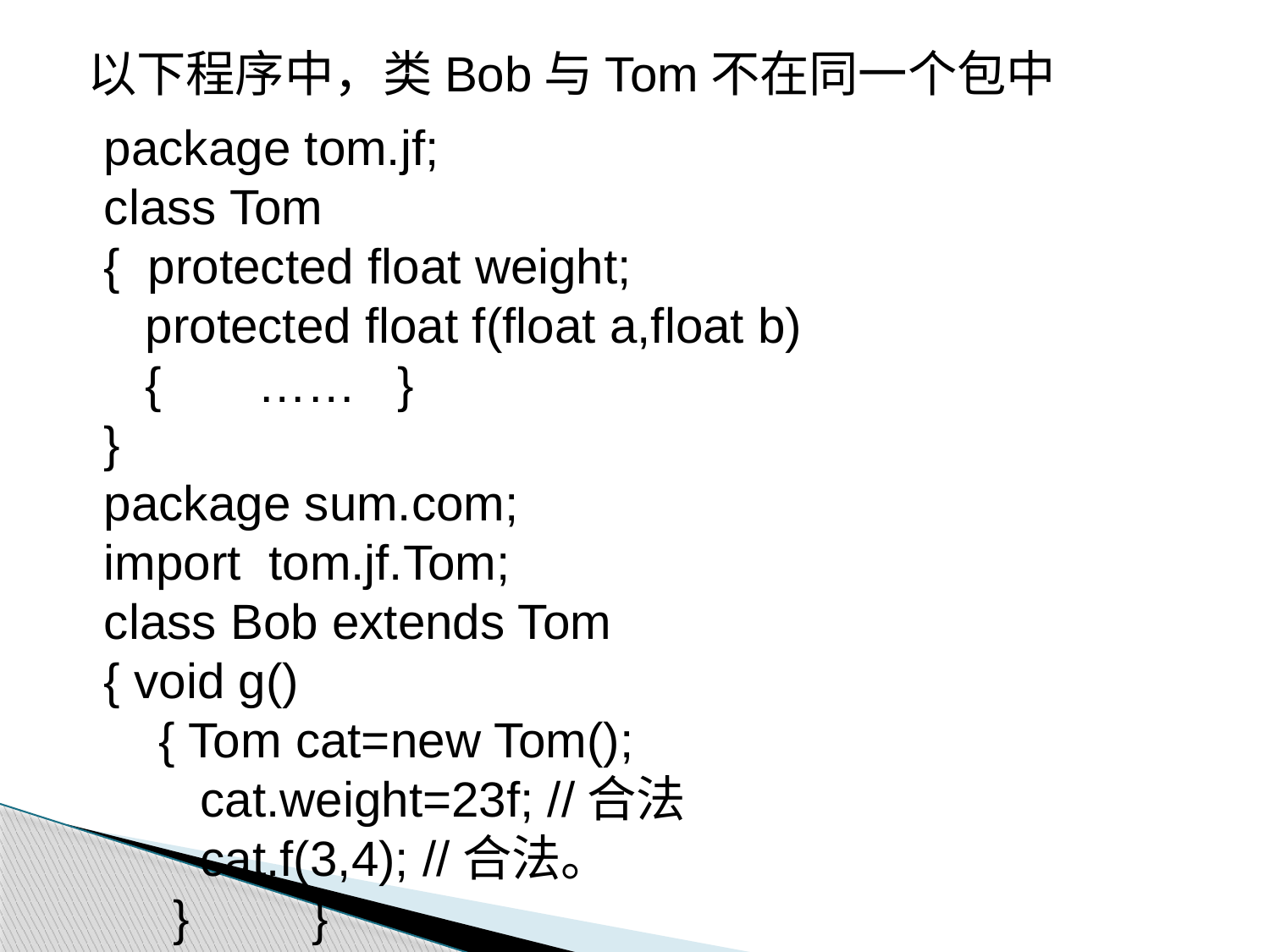

以下程序中，类Bob与Tom不在同一个包中
package tom.jf;
class Tom
{  protected float weight;
   protected float f(float a,float b)
   {       ……   }
}
package sum.com;
import  tom.jf.Tom;
class Bob extends Tom
{ void g()
    { Tom cat=new Tom();
       cat.weight=23f; //合法
       cat.f(3,4); //合法。
     }　　}